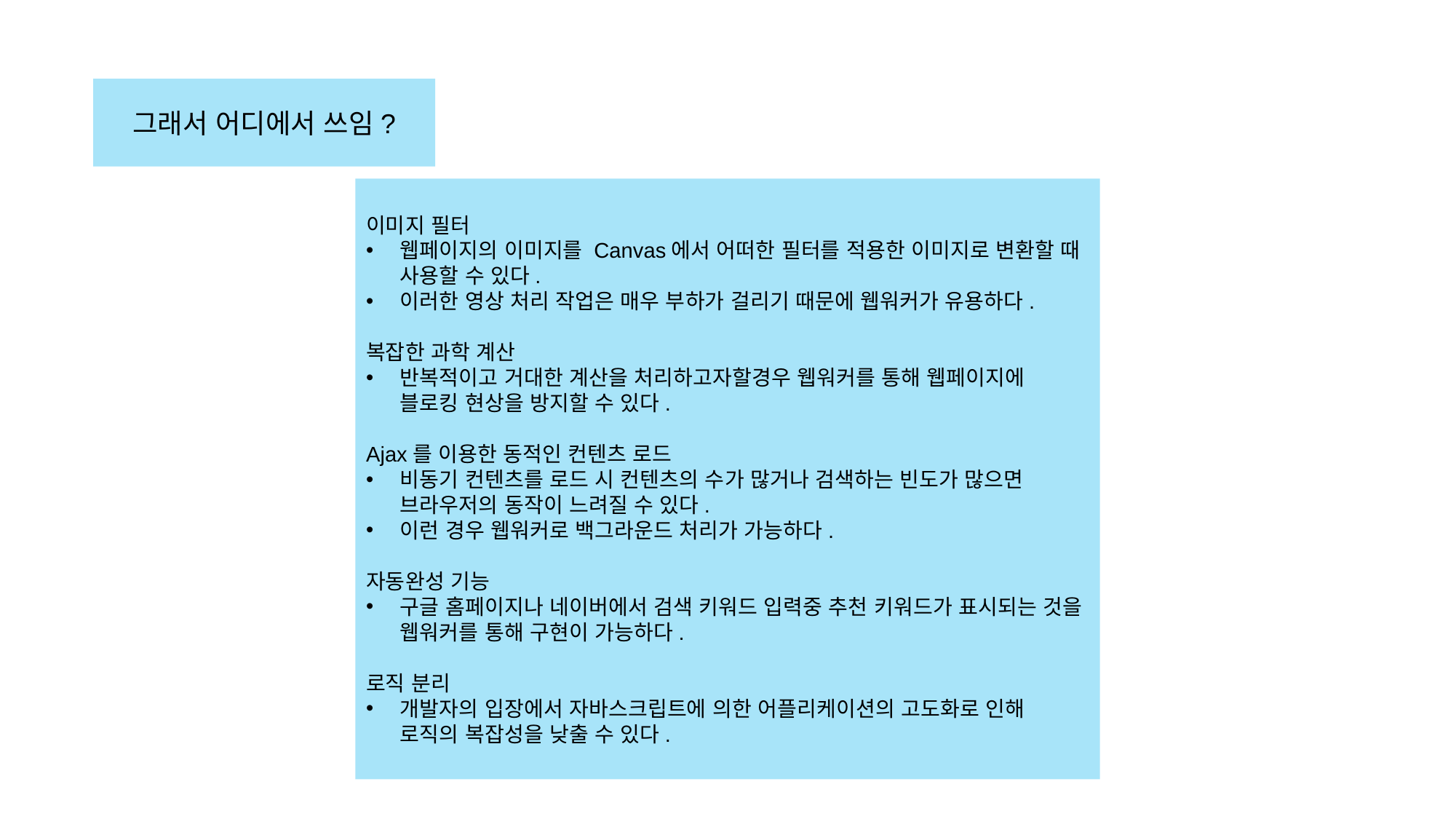

그래서 어디에서 쓰임?
이미지 필터
웹페이지의 이미지를 Canvas에서 어떠한 필터를 적용한 이미지로 변환할 때 사용할 수 있다.
이러한 영상 처리 작업은 매우 부하가 걸리기 때문에 웹워커가 유용하다.

복잡한 과학 계산
반복적이고 거대한 계산을 처리하고자할경우 웹워커를 통해 웹페이지에 블로킹 현상을 방지할 수 있다.

Ajax를 이용한 동적인 컨텐츠 로드
비동기 컨텐츠를 로드 시 컨텐츠의 수가 많거나 검색하는 빈도가 많으면 브라우저의 동작이 느려질 수 있다.
이런 경우 웹워커로 백그라운드 처리가 가능하다.

자동완성 기능
구글 홈페이지나 네이버에서 검색 키워드 입력중 추천 키워드가 표시되는 것을 웹워커를 통해 구현이 가능하다.

로직 분리
개발자의 입장에서 자바스크립트에 의한 어플리케이션의 고도화로 인해 로직의 복잡성을 낮출 수 있다.